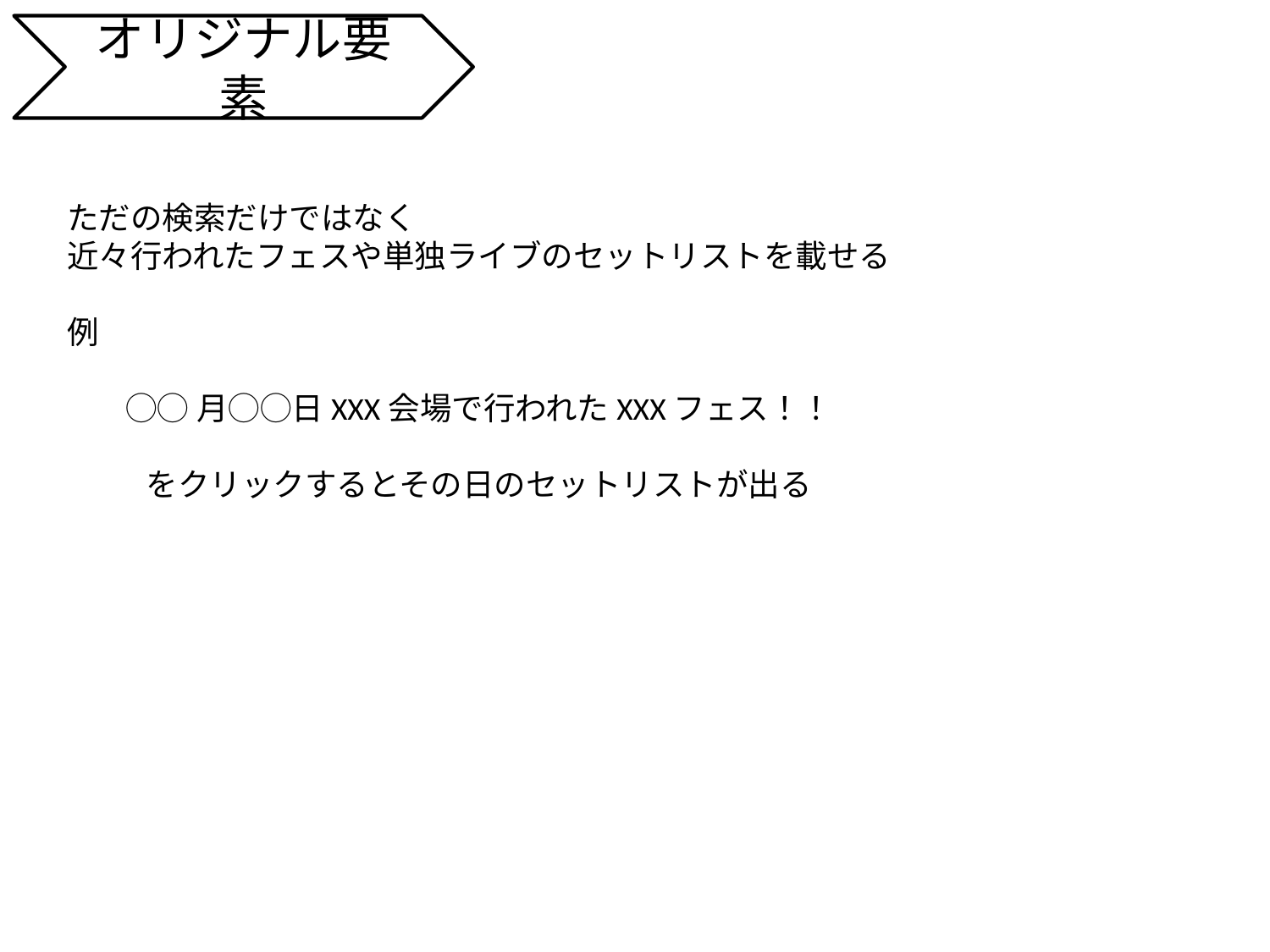

オリジナル要素
ただの検索だけではなく
近々行われたフェスや単独ライブのセットリストを載せる

例

◯◯月◯◯日XXX会場で行われたXXXフェス！！

をクリックするとその日のセットリストが出る